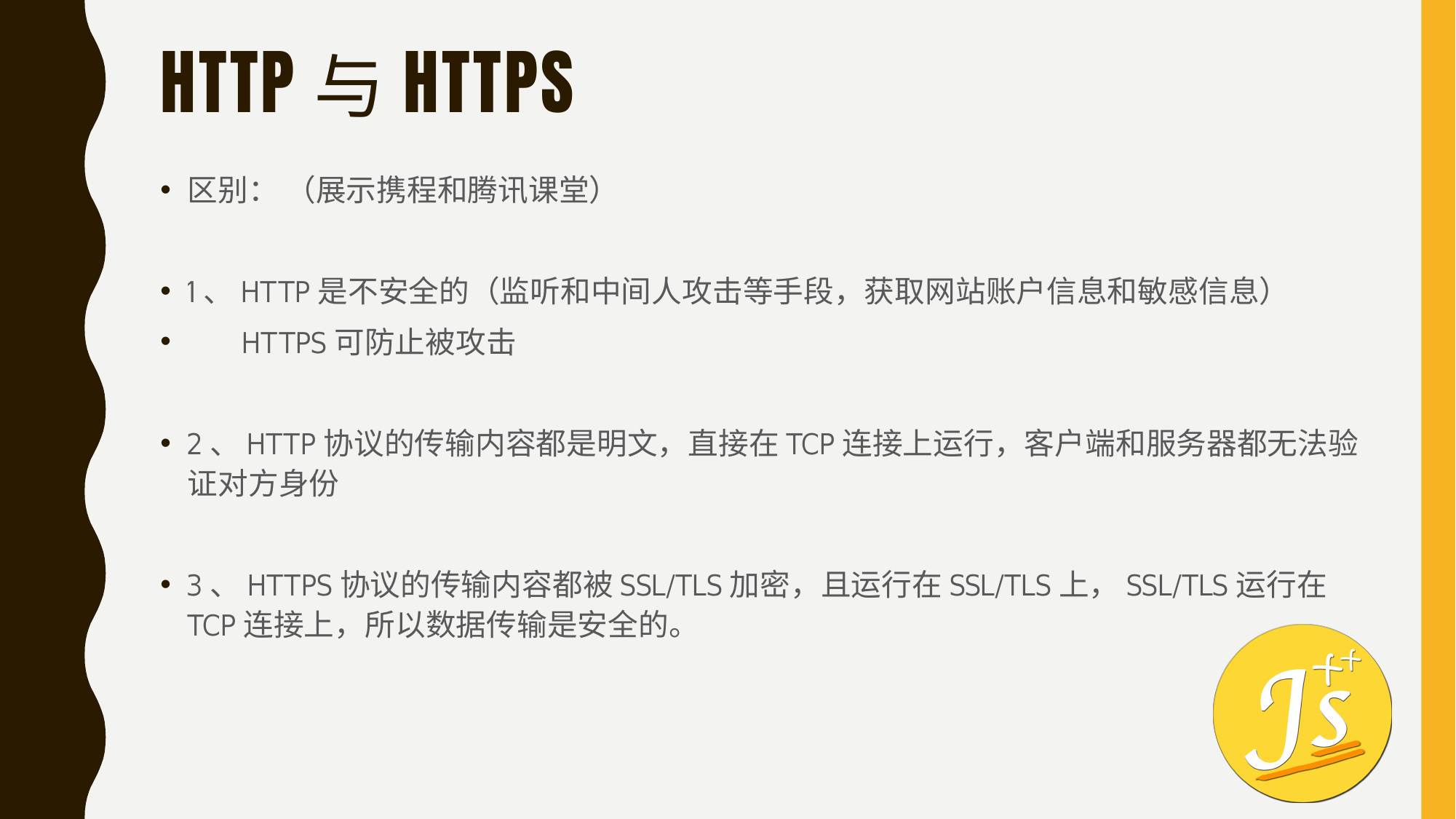

# HTTP与HTTPS
区别： （展示携程和腾讯课堂）

1、HTTP是不安全的（监听和中间人攻击等手段，获取网站账户信息和敏感信息）
      HTTPS可防止被攻击

2、HTTP协议的传输内容都是明文，直接在TCP连接上运行，客户端和服务器都无法验证对方身份

3、HTTPS协议的传输内容都被SSL/TLS加密，且运行在SSL/TLS上，SSL/TLS运行在TCP连接上，所以数据传输是安全的。